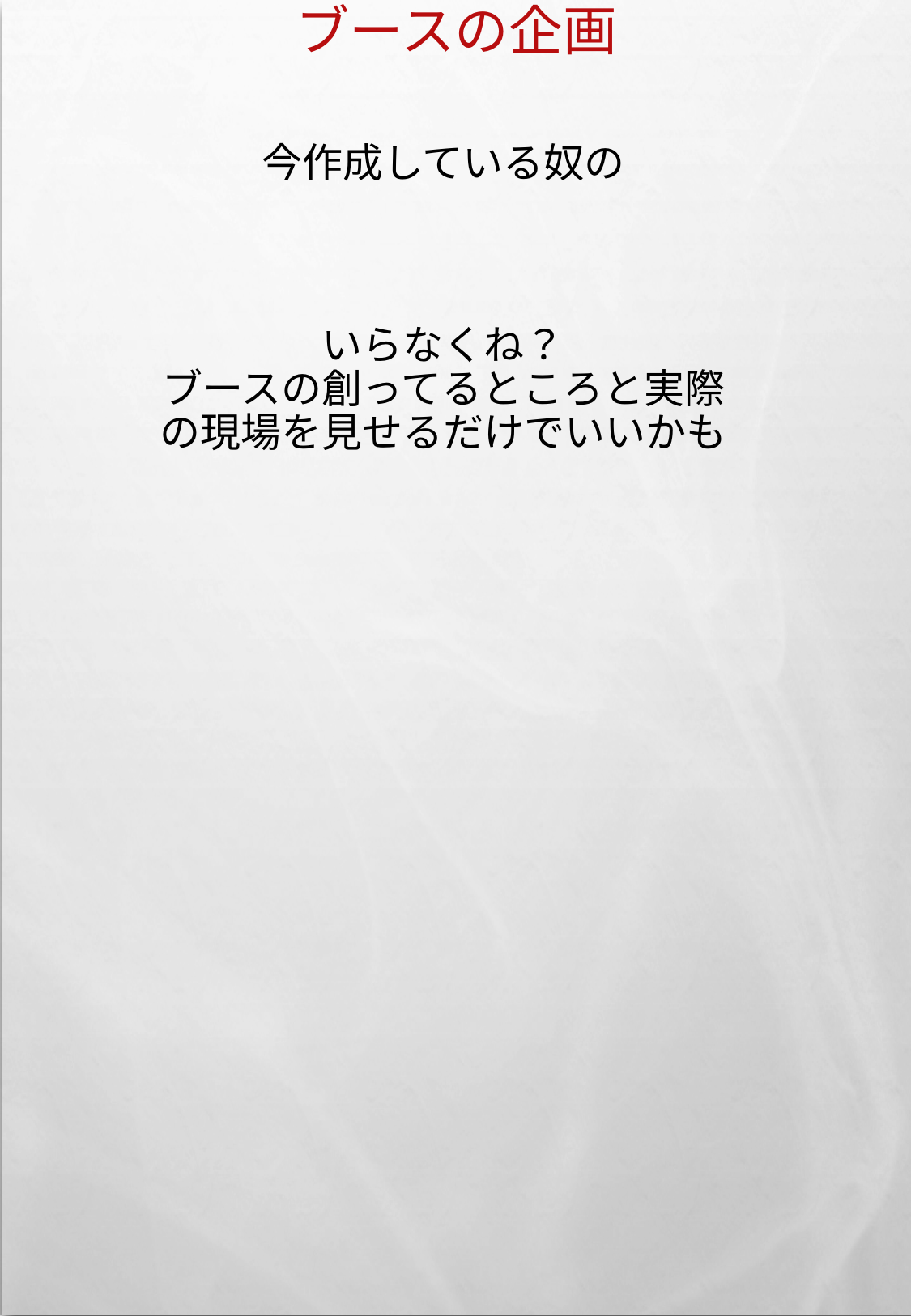

ブースの企画
今作成している奴の
いらなくね？
ブースの創ってるところと実際の現場を見せるだけでいいかも